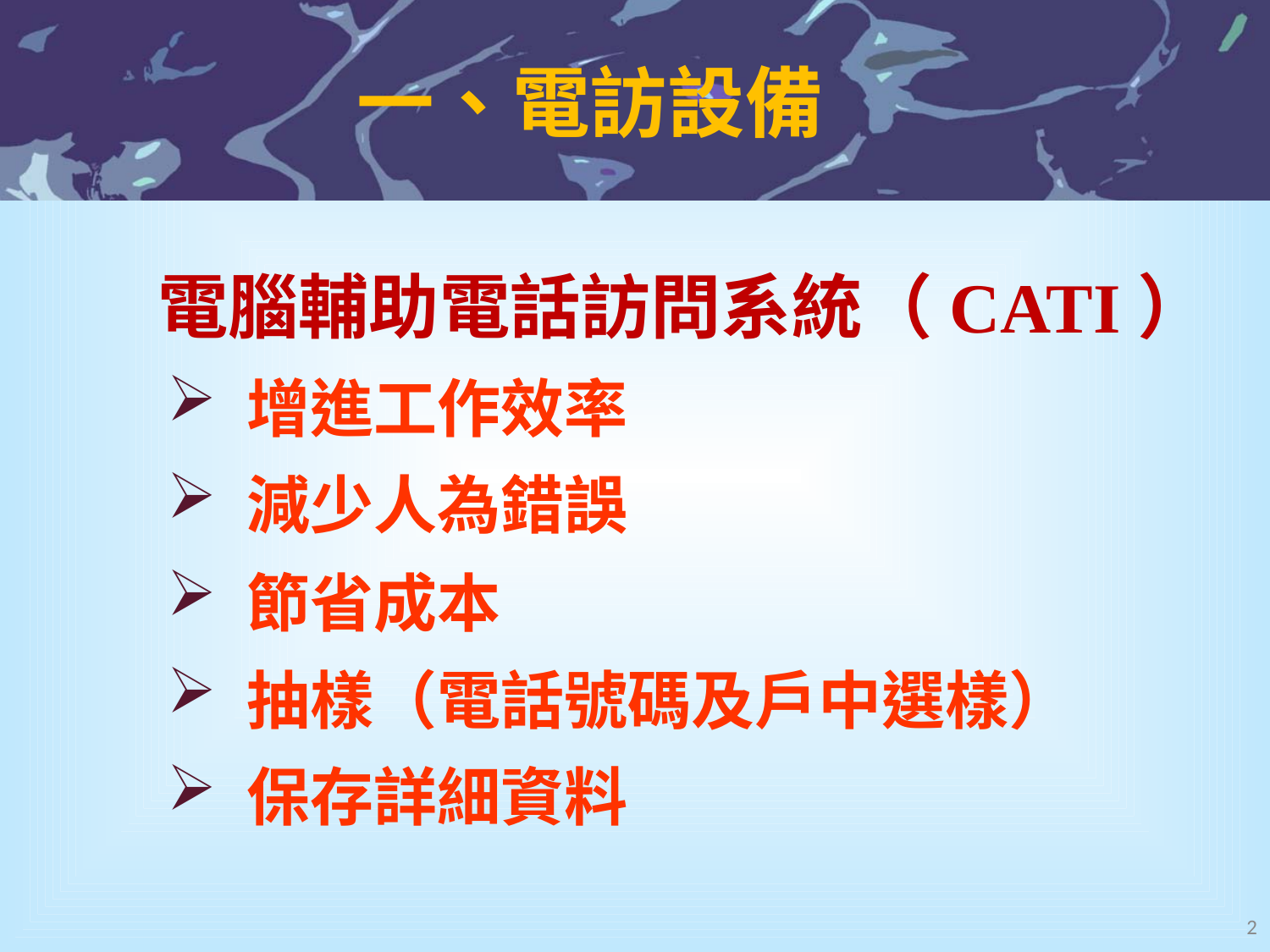

# 一、電訪設備
電腦輔助電話訪問系統（CATI）
增進工作效率
減少人為錯誤
節省成本
抽樣（電話號碼及戶中選樣）
保存詳細資料
2